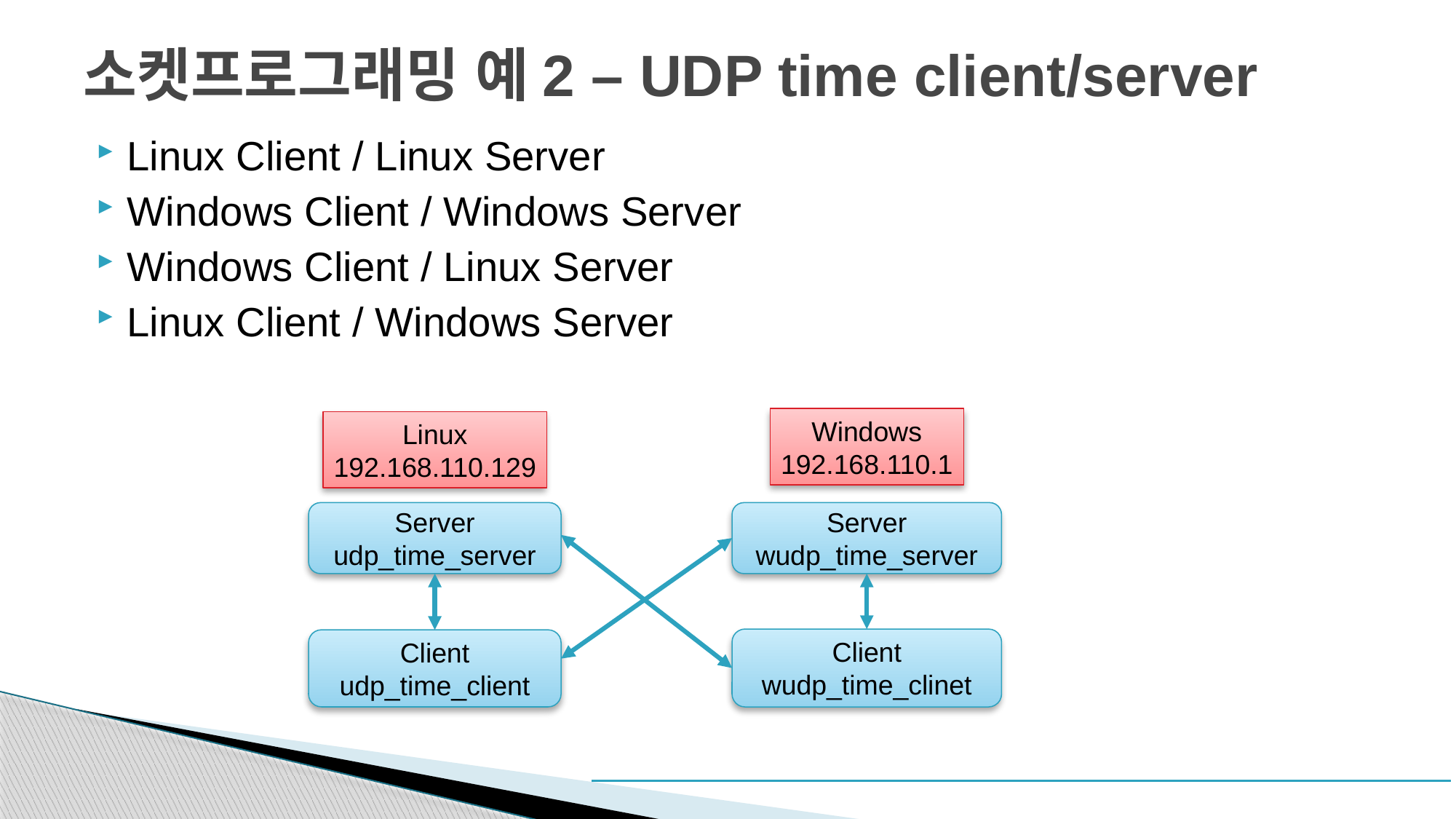

# 소켓프로그래밍 예2 – UDP time client/server
Linux Client / Linux Server
Windows Client / Windows Server
Windows Client / Linux Server
Linux Client / Windows Server

Windows
192.168.110.1
Linux
192.168.110.129
Server
udp_time_server
Server
wudp_time_server
Client
wudp_time_clinet
Client
udp_time_client